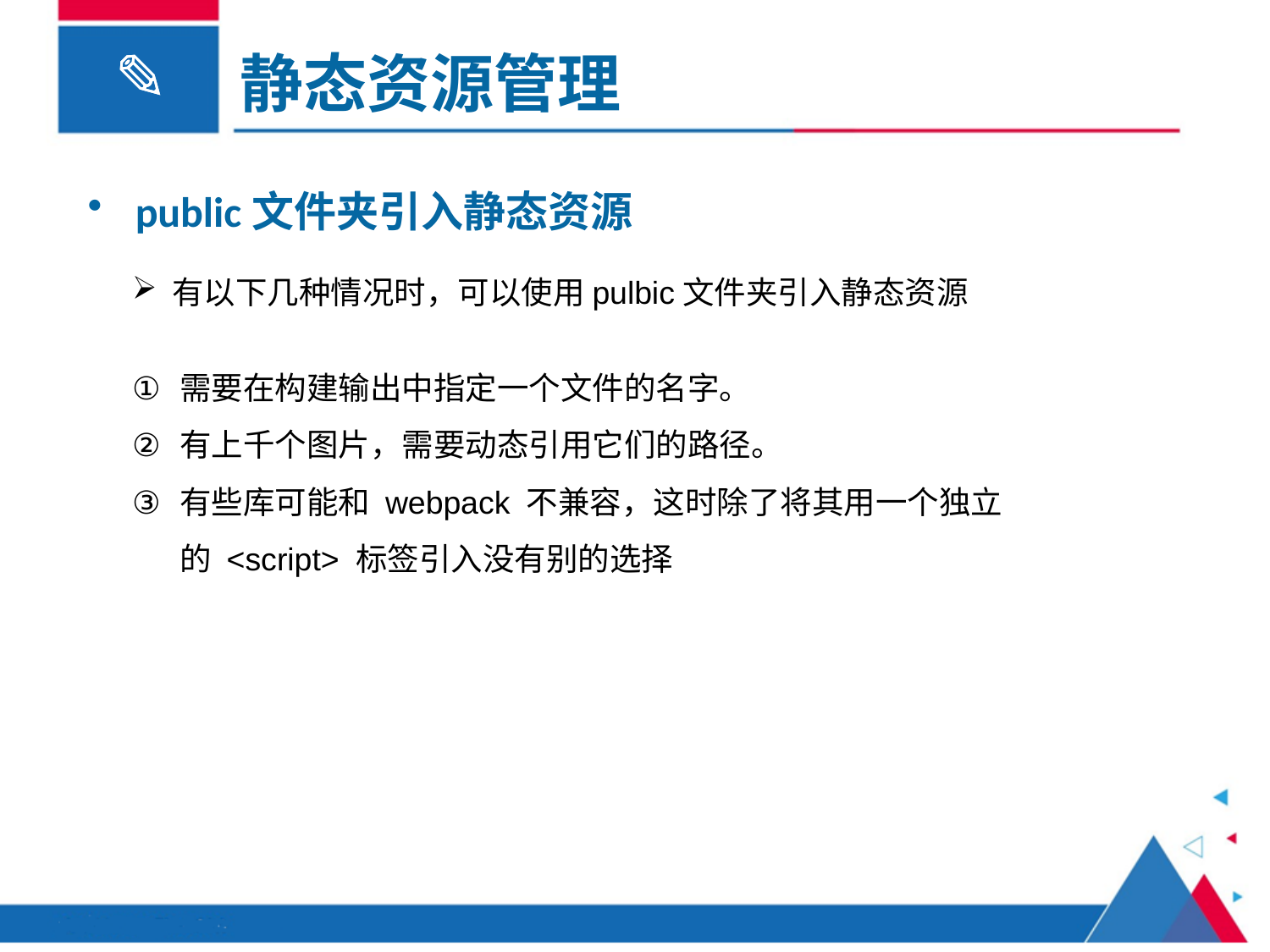

静态资源管理
public文件夹引入静态资源

有以下几种情况时，可以使用pulbic文件夹引入静态资源

需要在构建输出中指定一个文件的名字。
有上千个图片，需要动态引用它们的路径。
有些库可能和 webpack 不兼容，这时除了将其用一个独立的 <script> 标签引入没有别的选择